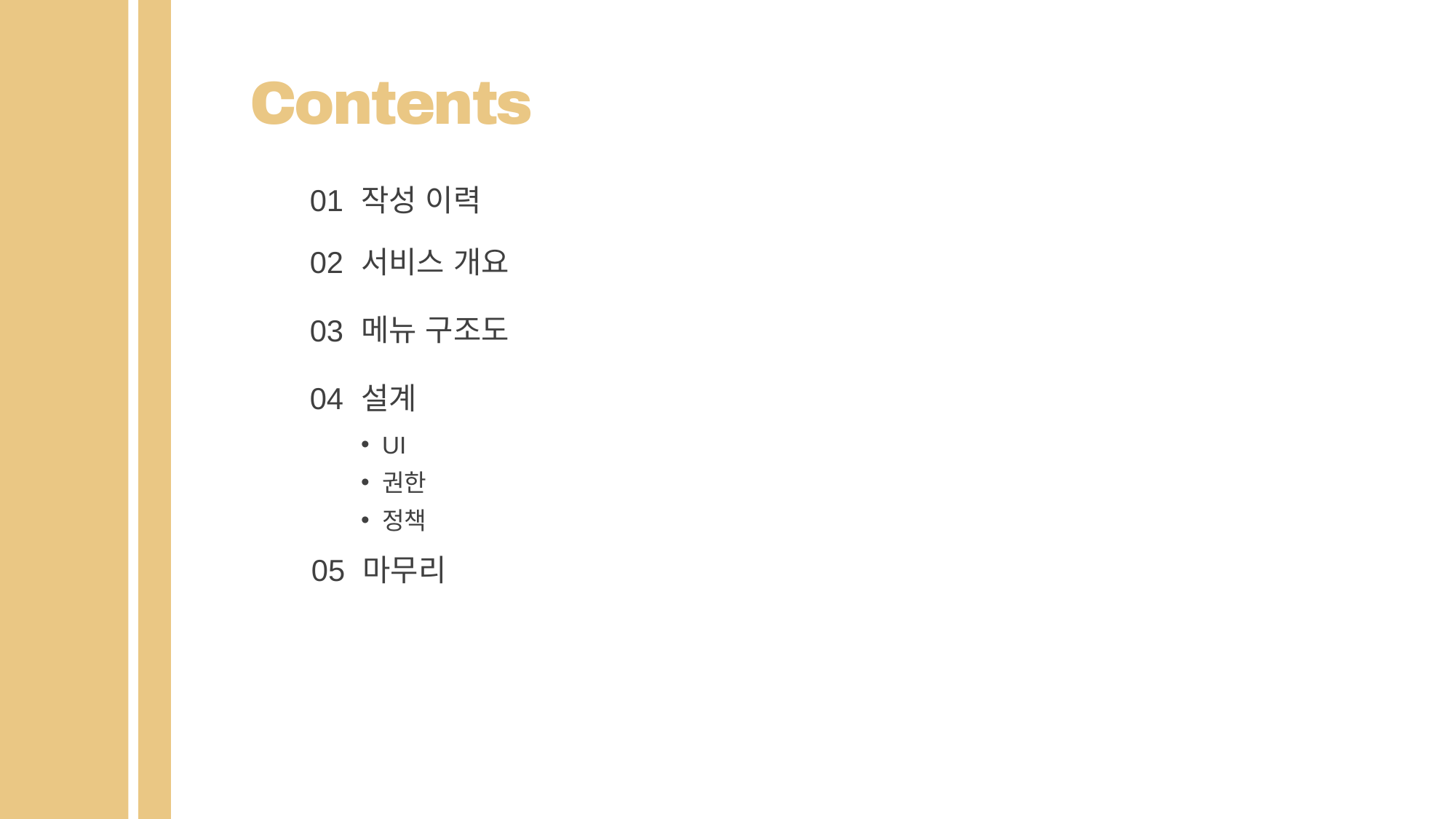

Contents
01
작성 이력

02
서비스 개요

03
메뉴 구조도

04
설계
UI
권한
정책
05
마무리